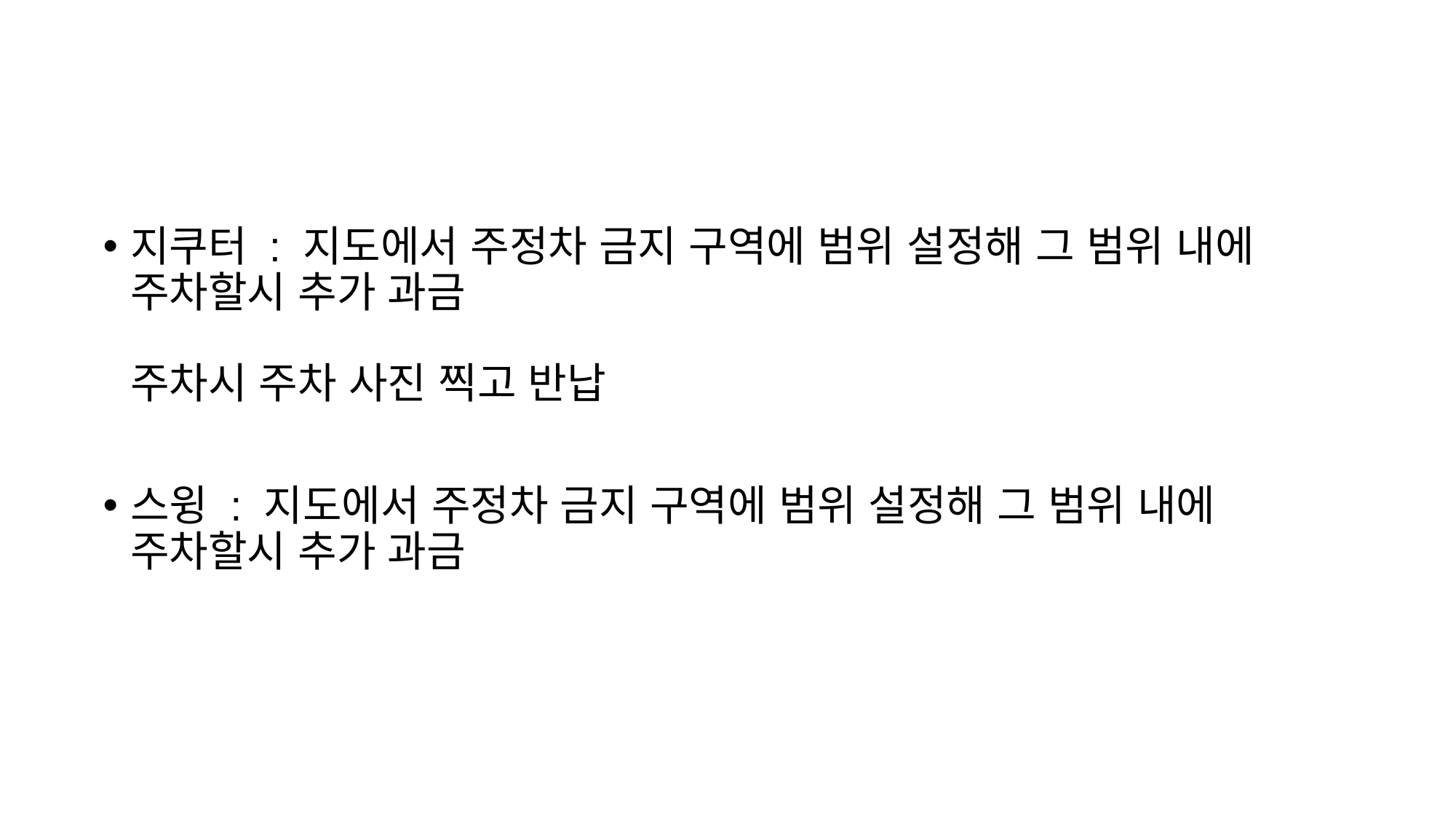

#
지쿠터 : 지도에서 주정차 금지 구역에 범위 설정해 그 범위 내에 주차할시 추가 과금

주차시 주차 사진 찍고 반납

스윙 : 지도에서 주정차 금지 구역에 범위 설정해 그 범위 내에 주차할시 추가 과금